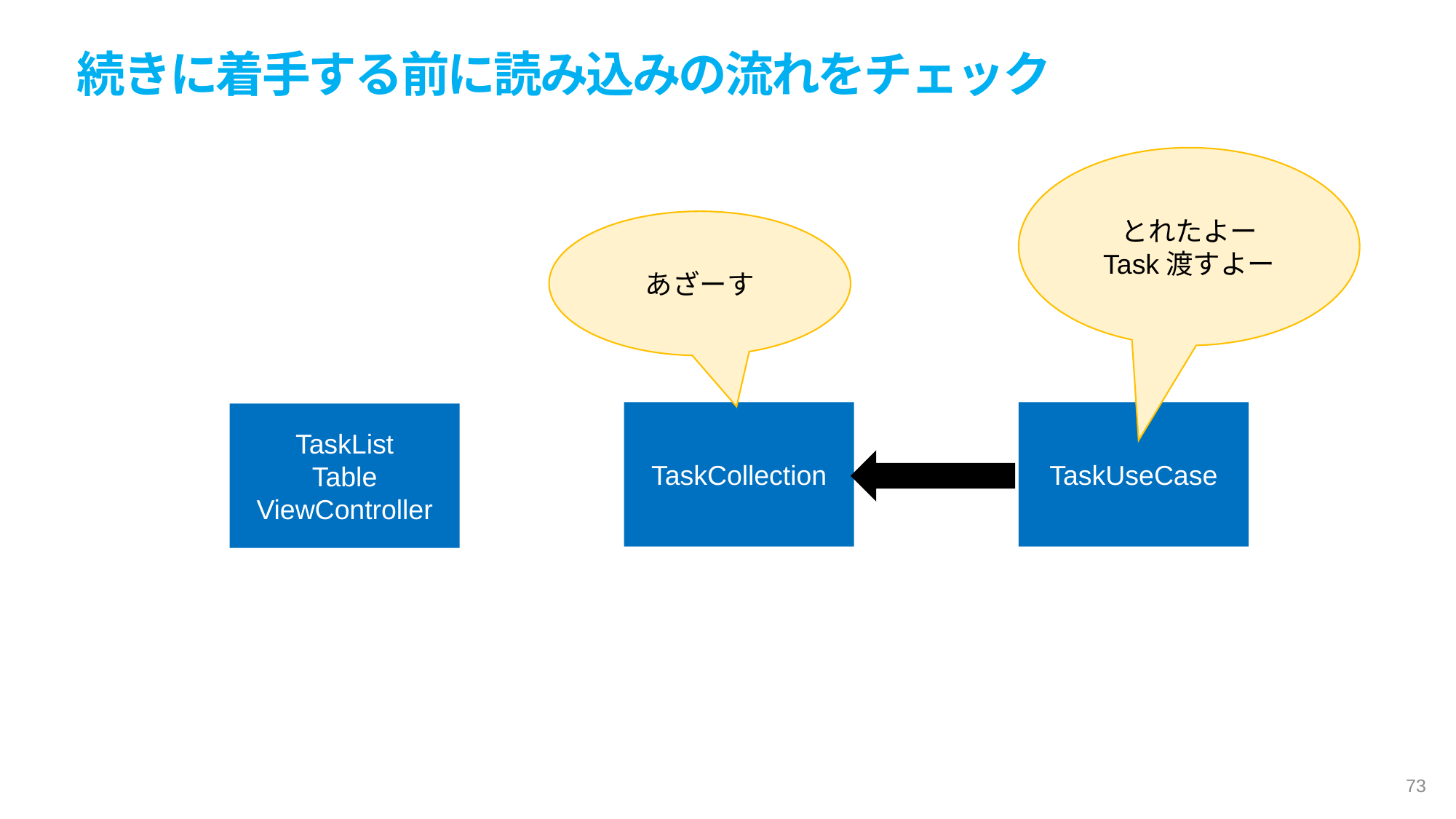

続きに着手する前に読み込みの流れをチェック
とれたよー
Task渡すよー
あざーす
TaskCollection
TaskUseCase
TaskList
Table
ViewController

73